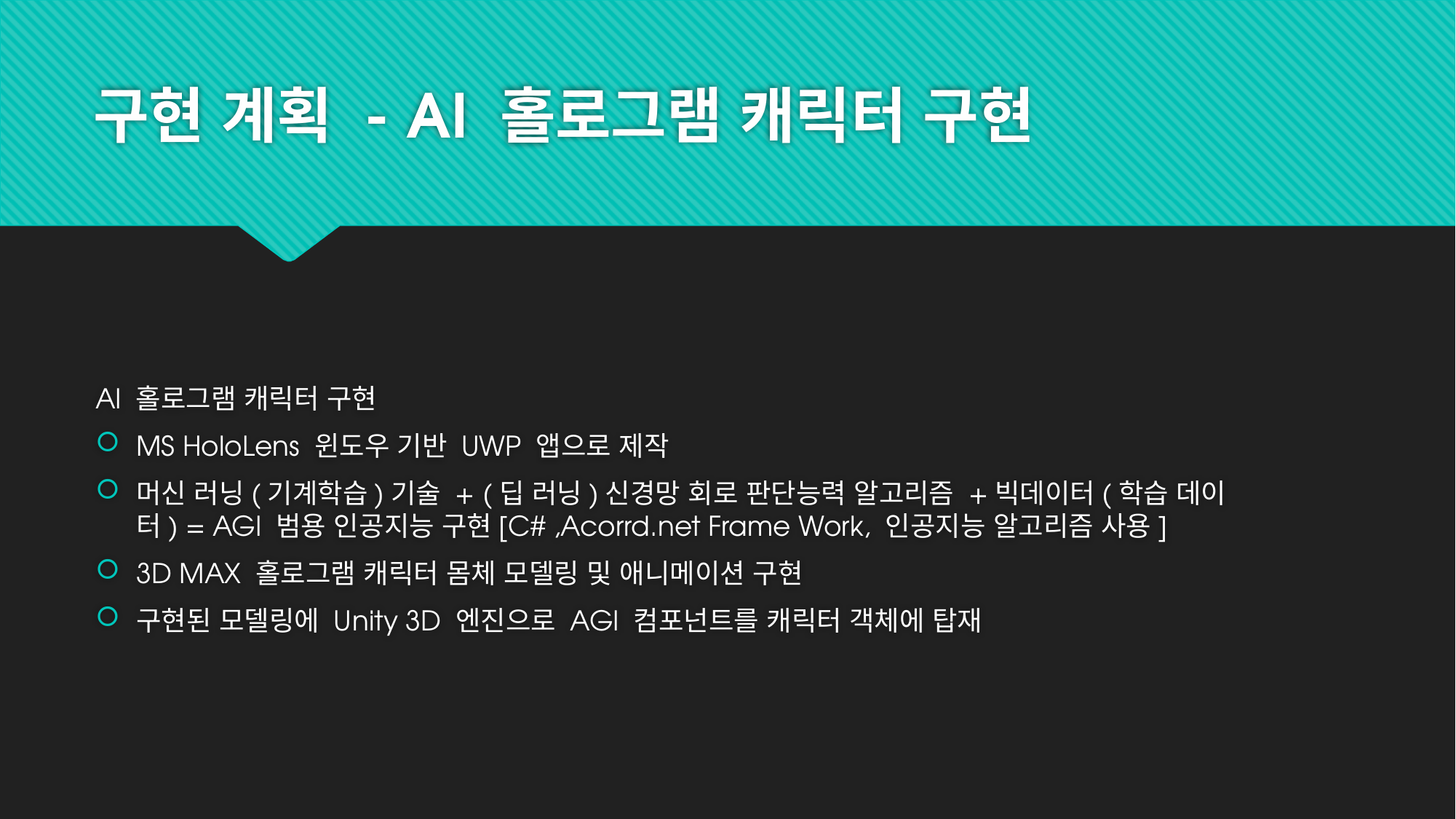

# 구현 계획 - AI 홀로그램 캐릭터 구현
AI 홀로그램 캐릭터 구현
MS HoloLens 윈도우 기반 UWP 앱으로 제작
머신 러닝(기계학습)기술 + (딥 러닝)신경망 회로 판단능력 알고리즘 +빅데이터(학습 데이터) = AGI 범용 인공지능 구현[C# ,Acorrd.net Frame Work, 인공지능 알고리즘 사용]
3D MAX 홀로그램 캐릭터 몸체 모델링 및 애니메이션 구현
구현된 모델링에 Unity 3D 엔진으로 AGI 컴포넌트를 캐릭터 객체에 탑재